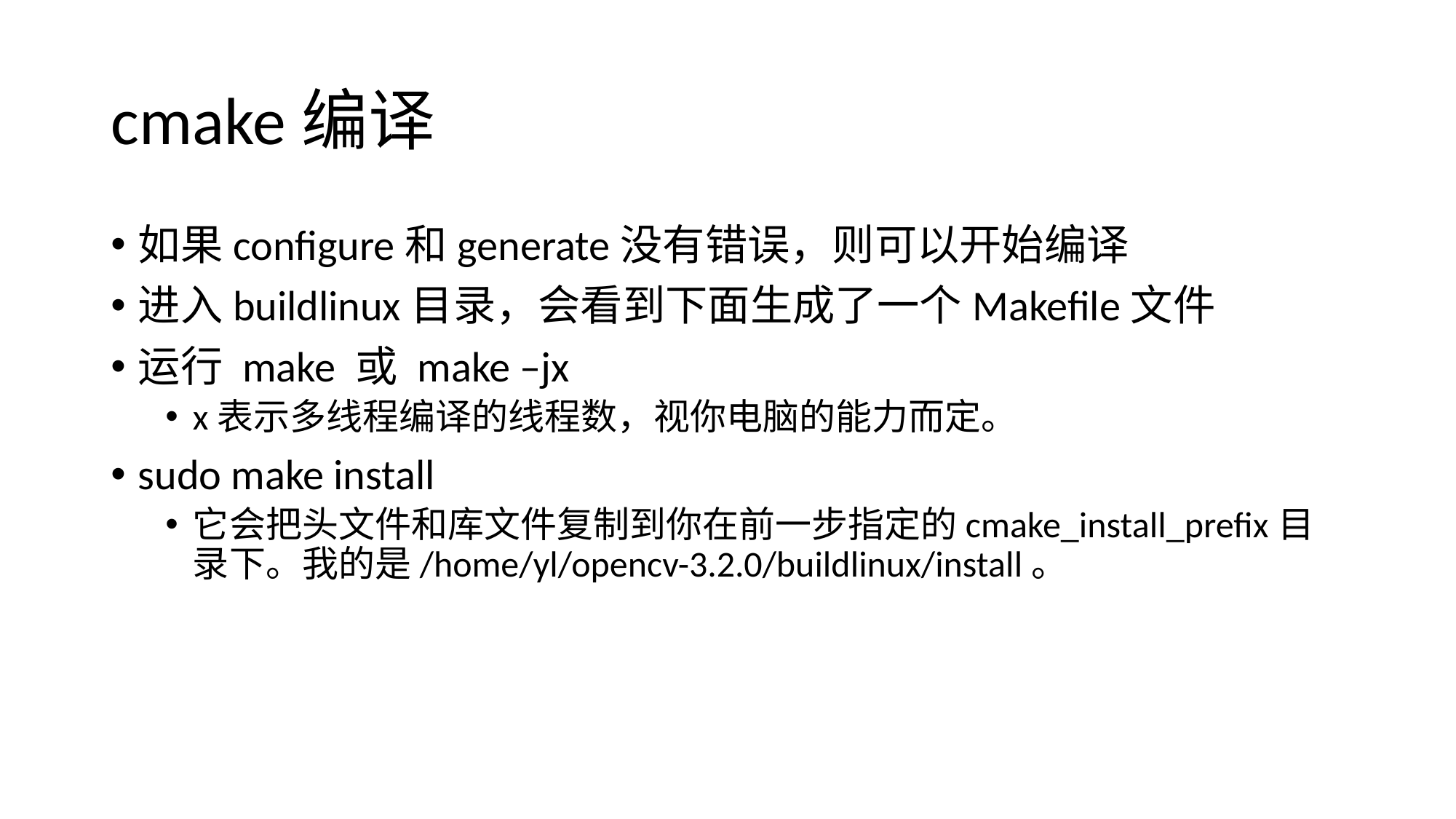

# cmake编译
如果configure和generate没有错误，则可以开始编译
进入buildlinux目录，会看到下面生成了一个Makefile文件
运行 make 或 make –jx
x表示多线程编译的线程数，视你电脑的能力而定。
sudo make install
它会把头文件和库文件复制到你在前一步指定的cmake_install_prefix目录下。我的是/home/yl/opencv-3.2.0/buildlinux/install。